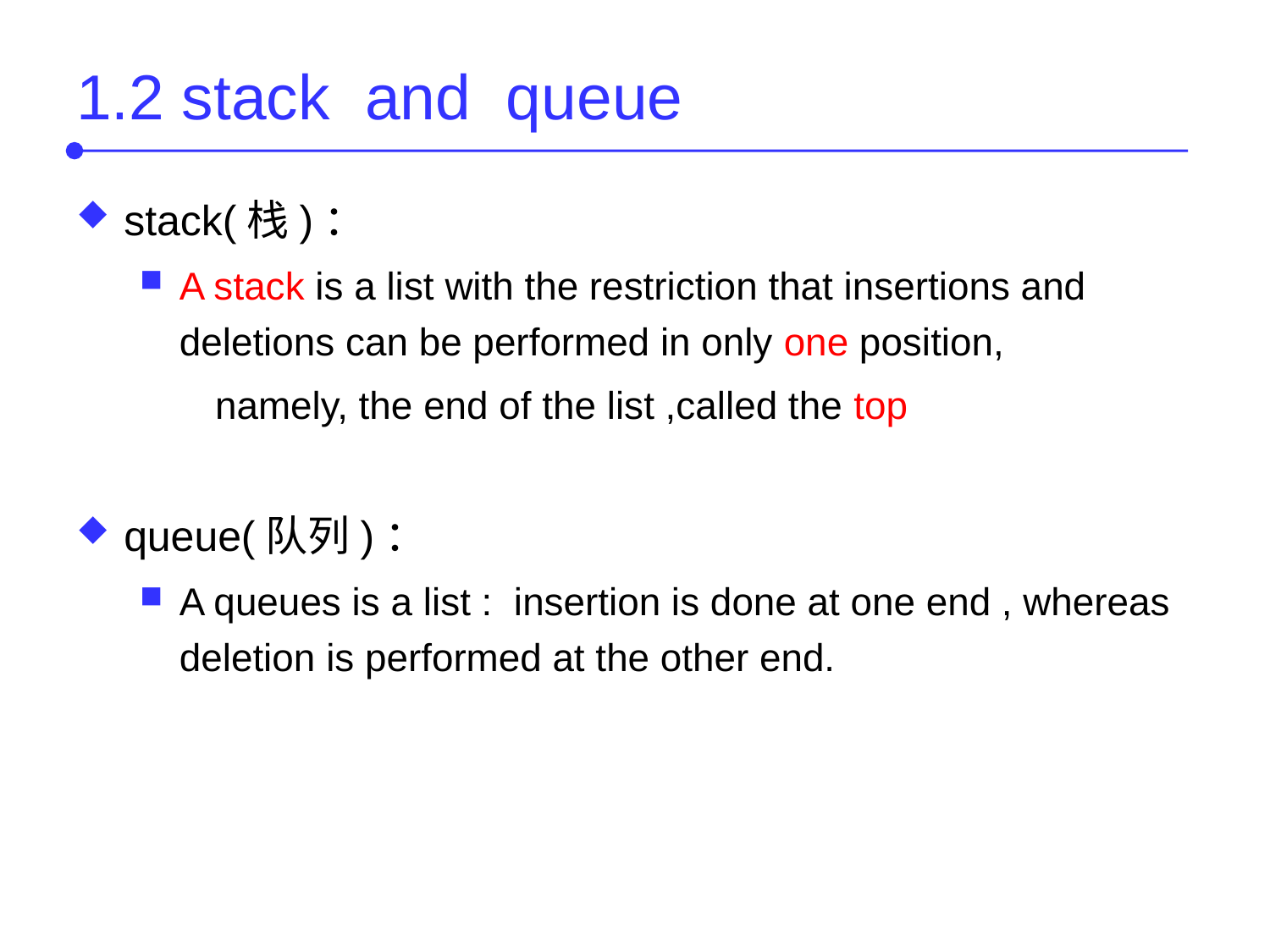

# 1.2 stack  and  queue
stack(栈)：
A stack is a list with the restriction that insertions and deletions can be performed in only one position,
       namely, the end of the list ,called the top

queue(队列)：
A queues is a list :  insertion is done at one end , whereas deletion is performed at the other end.